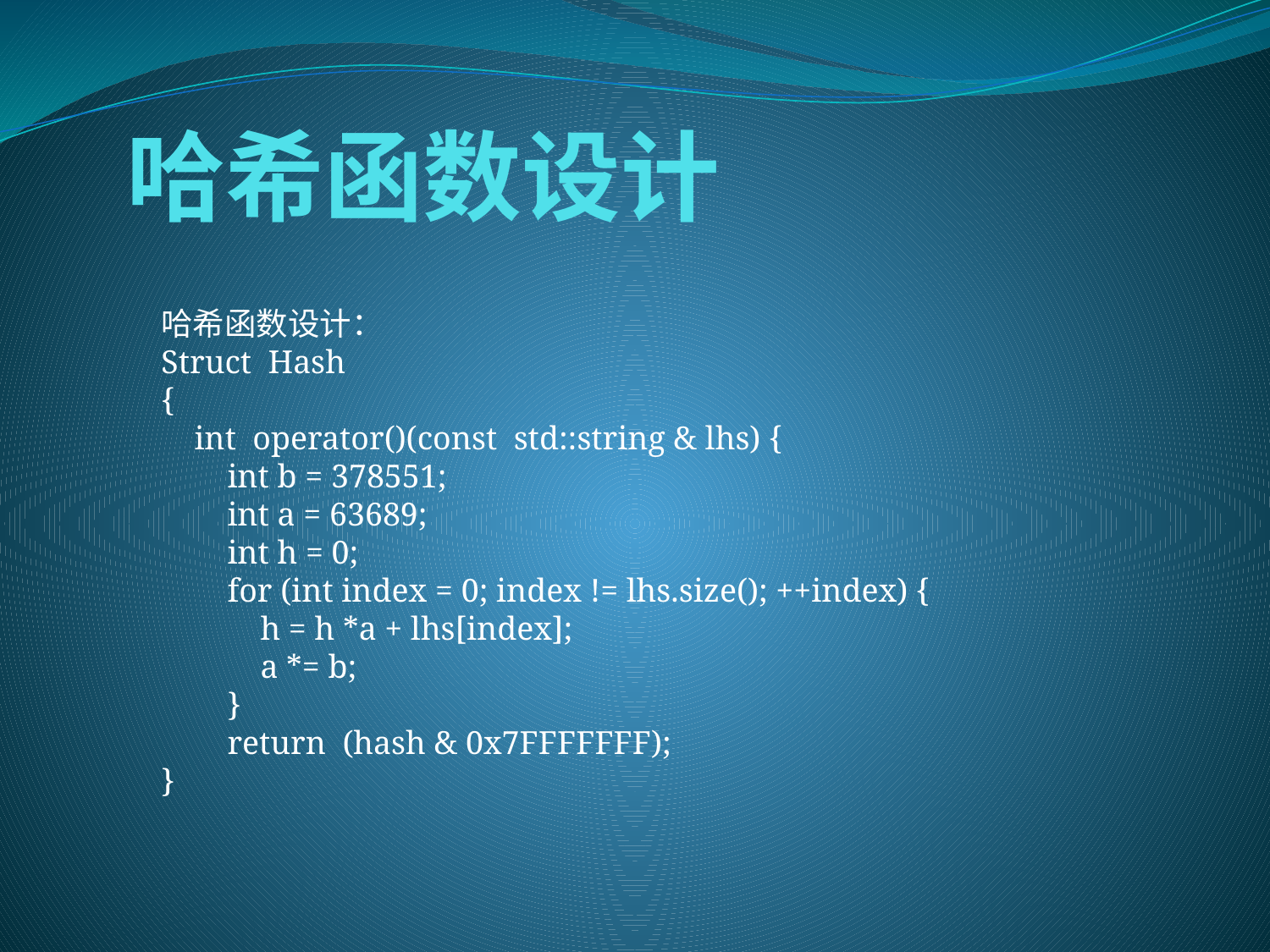

# 哈希函数设计
哈希函数设计：
Struct  Hash
{
    int  operator()(const  std::string & lhs) {
        int b = 378551;
        int a = 63689;
        int h = 0;
        for (int index = 0; index != lhs.size(); ++index) {
            h = h *a + lhs[index];
            a *= b;
        }
        return  (hash & 0x7FFFFFFF);
}